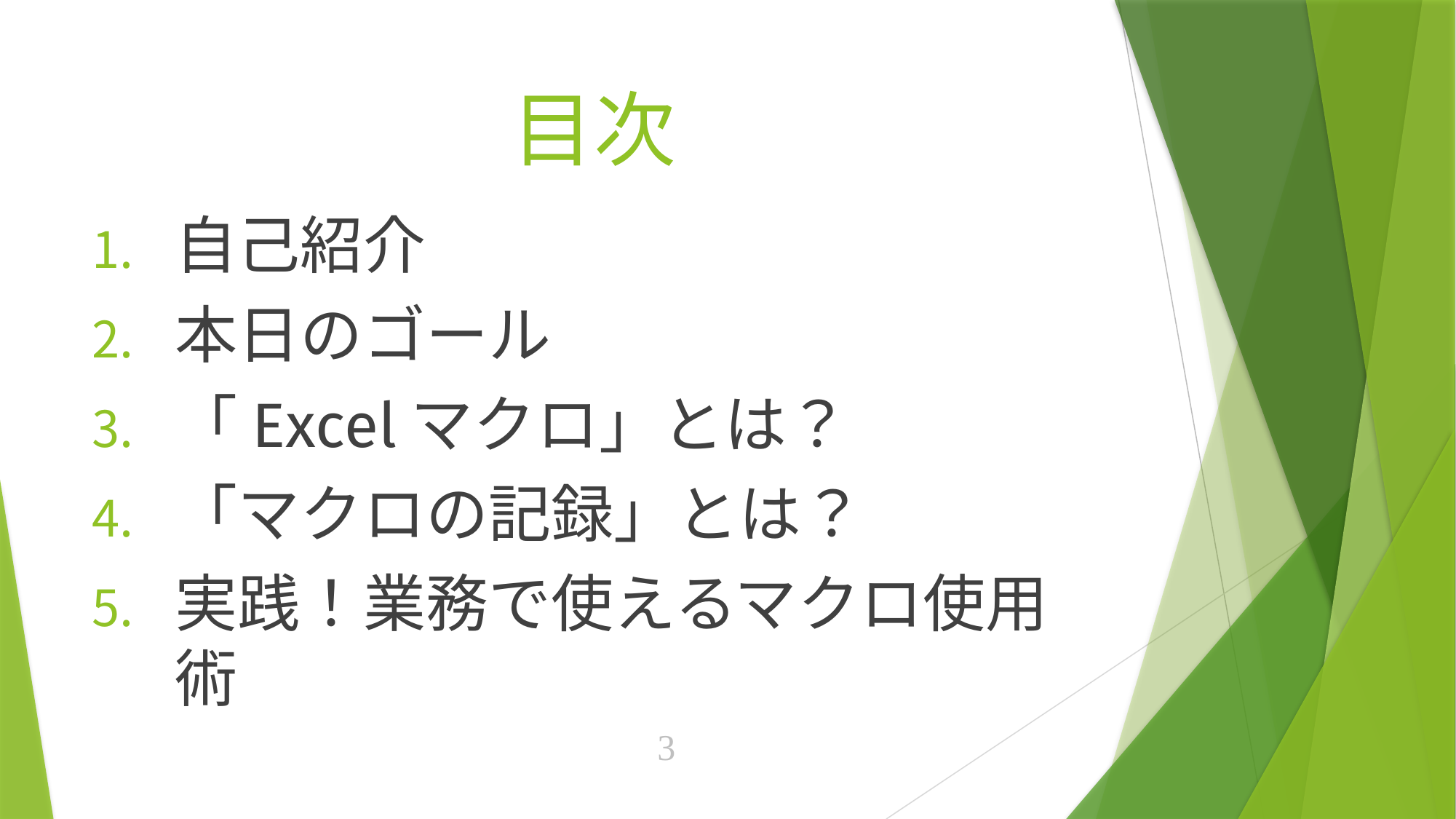

# 目次
自己紹介
本日のゴール
「Excelマクロ」とは？
「マクロの記録」とは？
実践！業務で使えるマクロ使用術

3